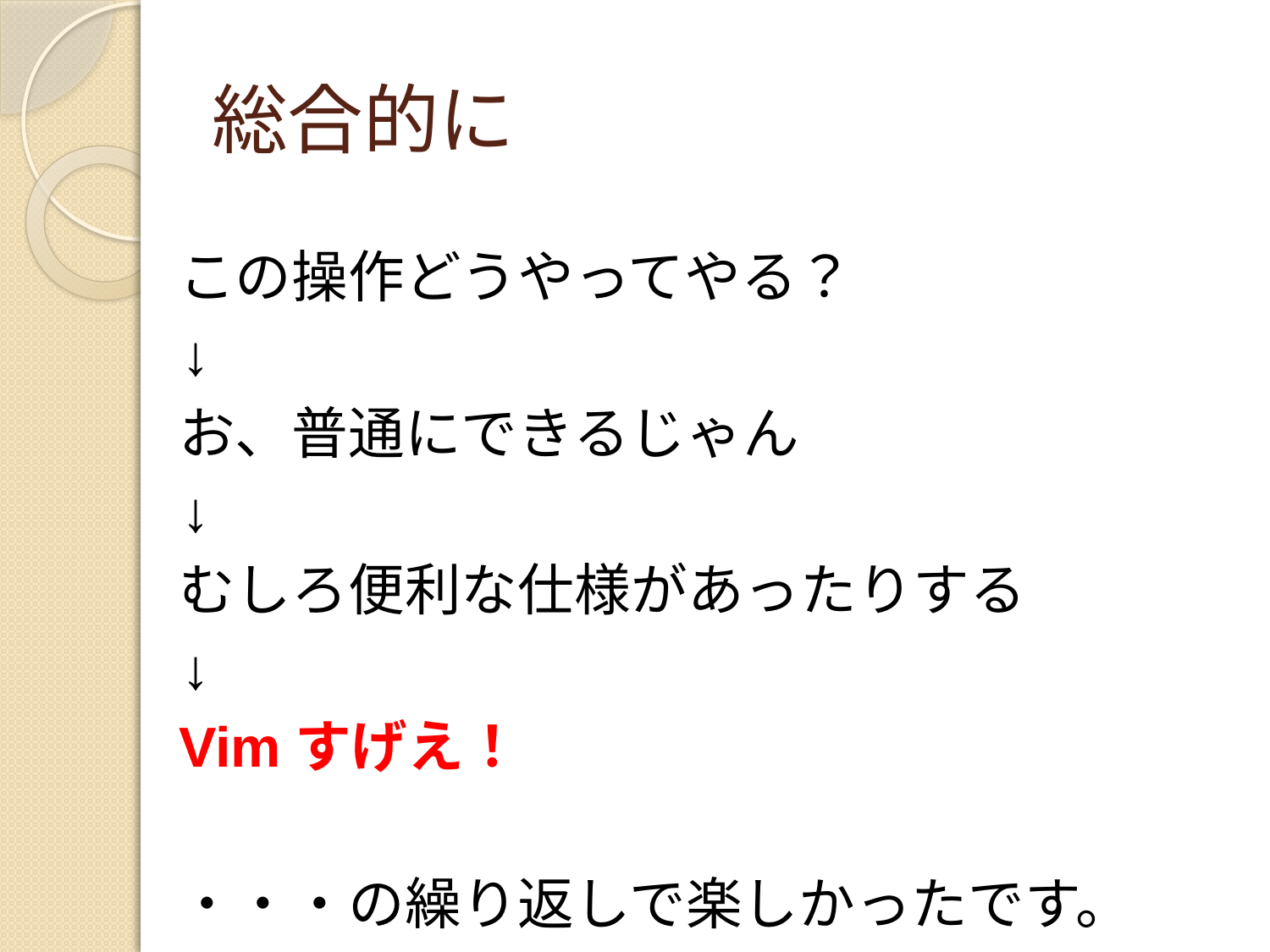

# 総合的に

この操作どうやってやる？
↓
お、普通にできるじゃん
↓
むしろ便利な仕様があったりする
↓
Vimすげえ！

・・・の繰り返しで楽しかったです。